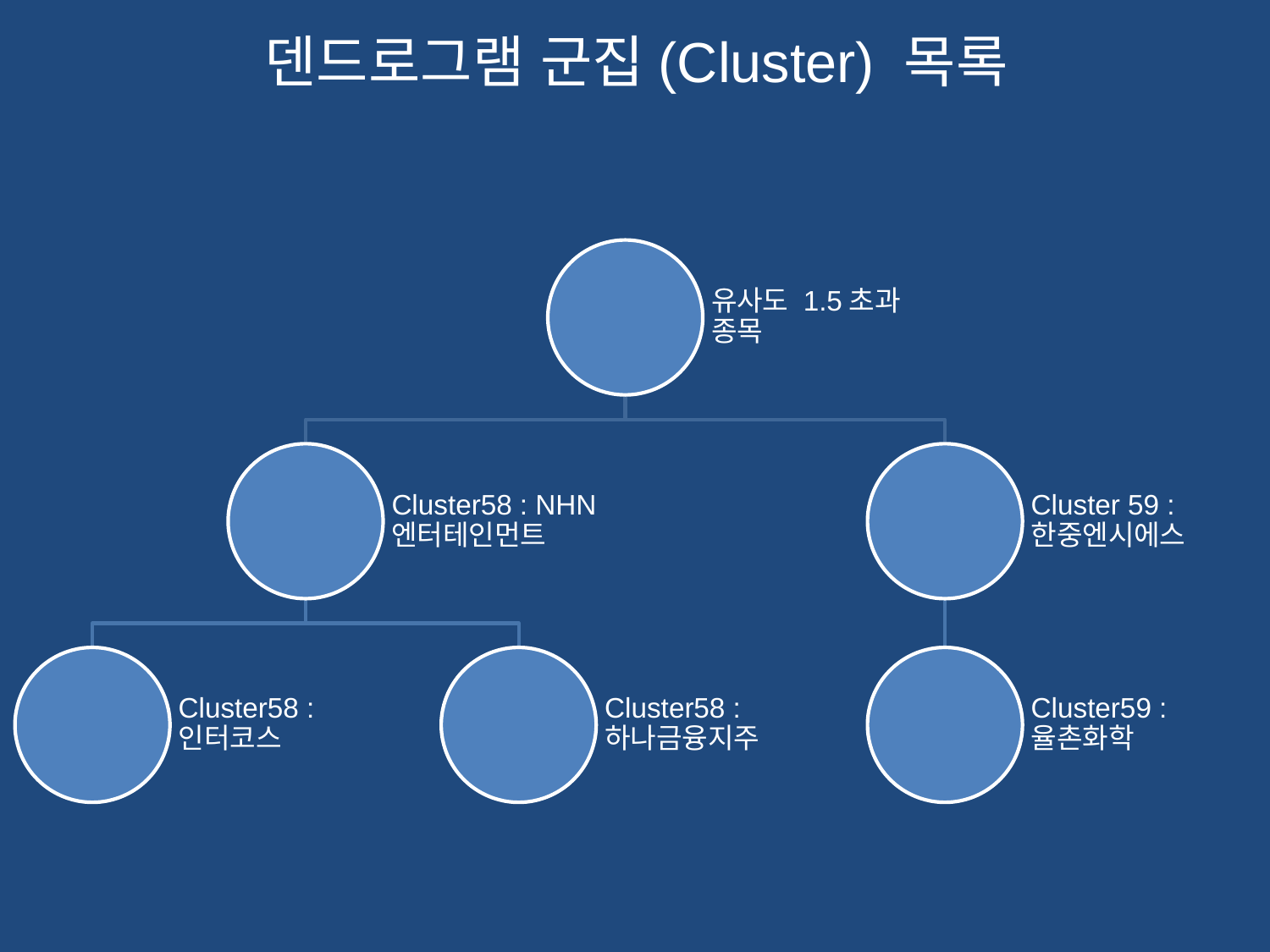

# 덴드로그램 군집(Cluster) 목록
유사도 1.5초과 종목
Cluster58 : NHN엔터테인먼트
Cluster58 : 인터코스
Cluster58 : 하나금융지주
Cluster 59 : 한중엔시에스
Cluster59 : 율촌화학